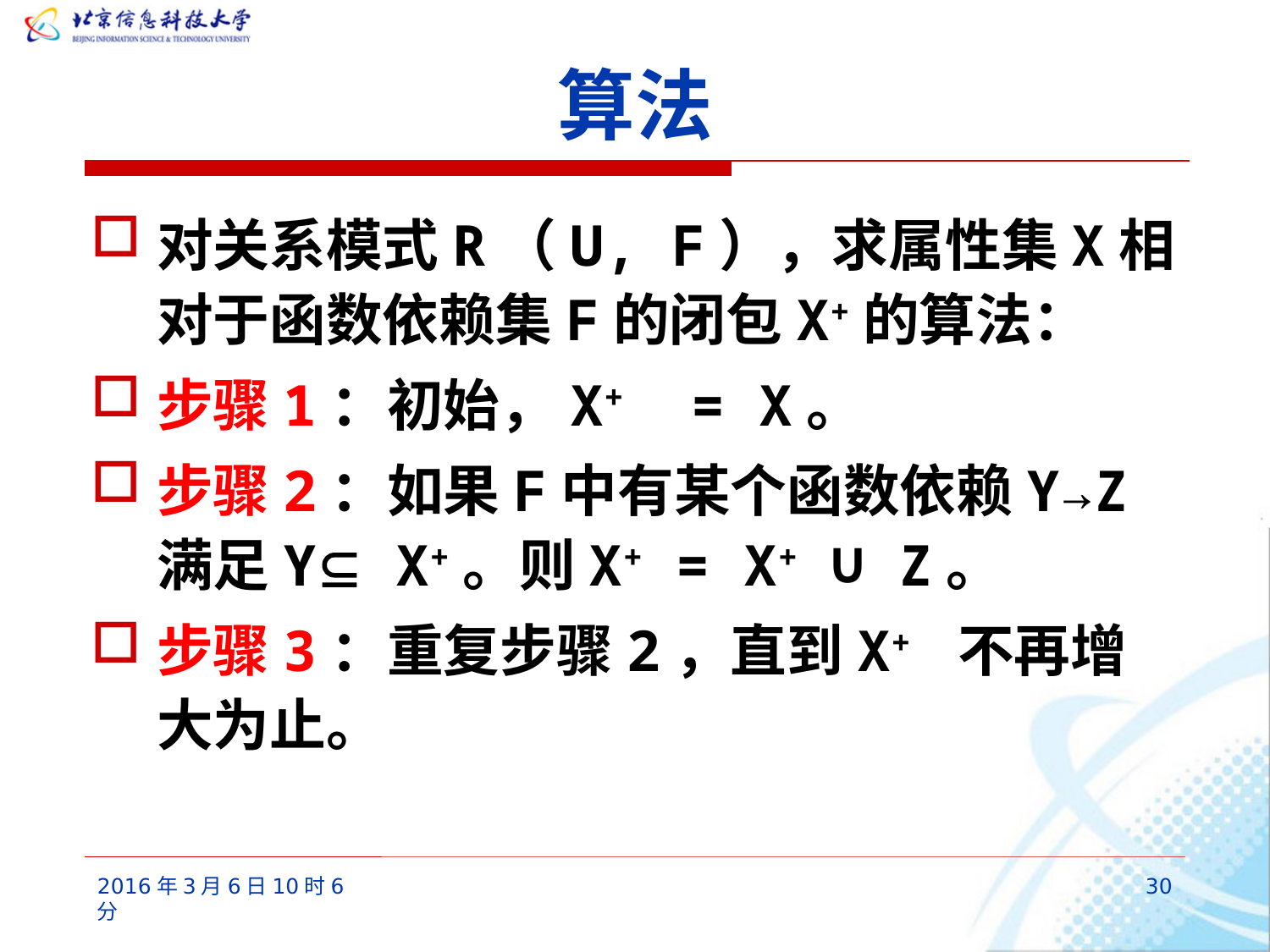

# 算法
对关系模式R（U, F），求属性集X相对于函数依赖集F的闭包X+的算法：
步骤1：初始，X+  = X。
步骤2：如果F中有某个函数依赖Y→Z满足Y⊆ X+。则X+ = X+ ∪ Z。
步骤3：重复步骤2，直到X+ 不再增大为止。
2016年3月6日10时6分
30